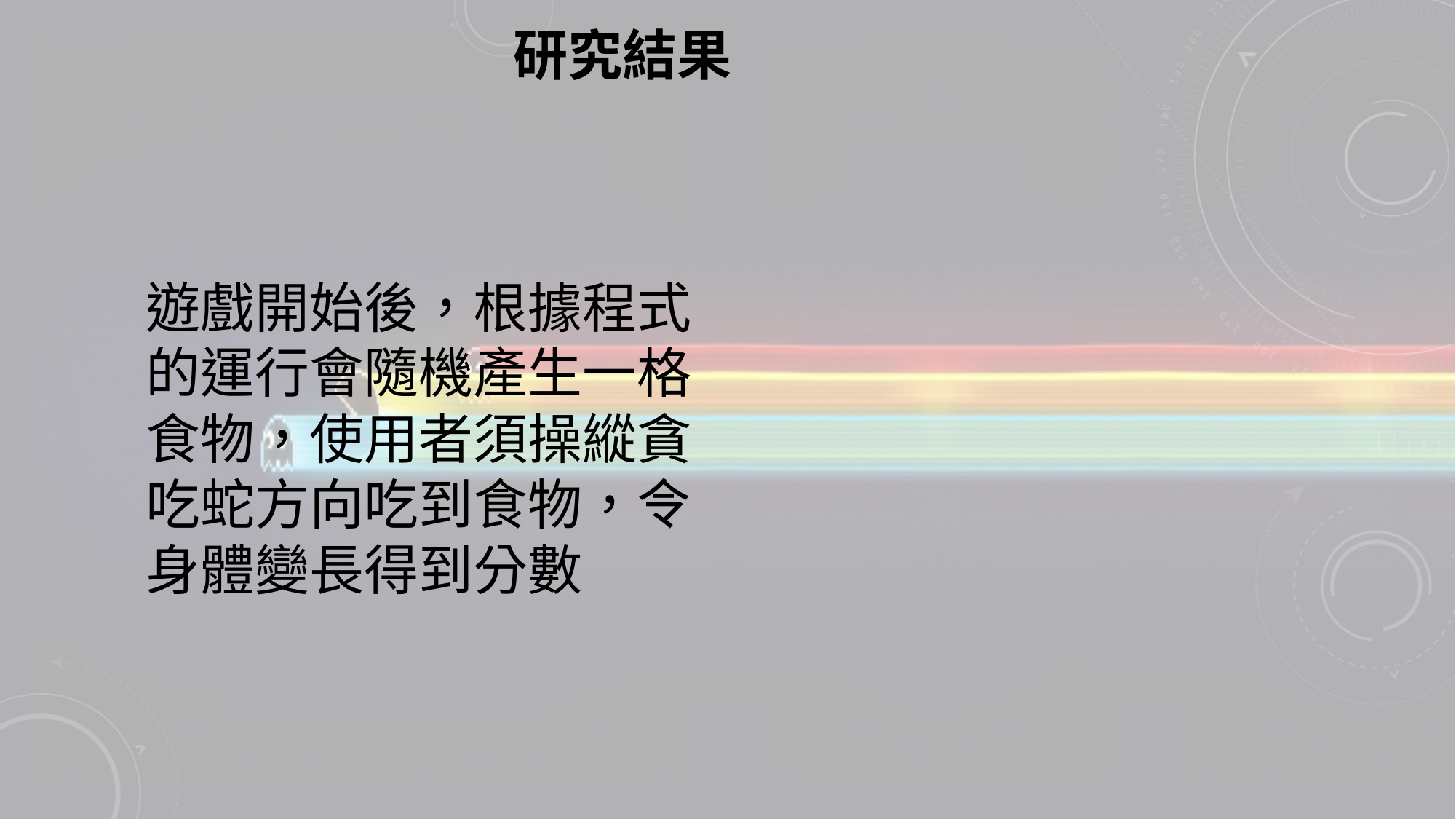

研究結果
遊戲開始後，根據程式的運行會隨機產生一格食物，使用者須操縱貪吃蛇方向吃到食物，令身體變長得到分數